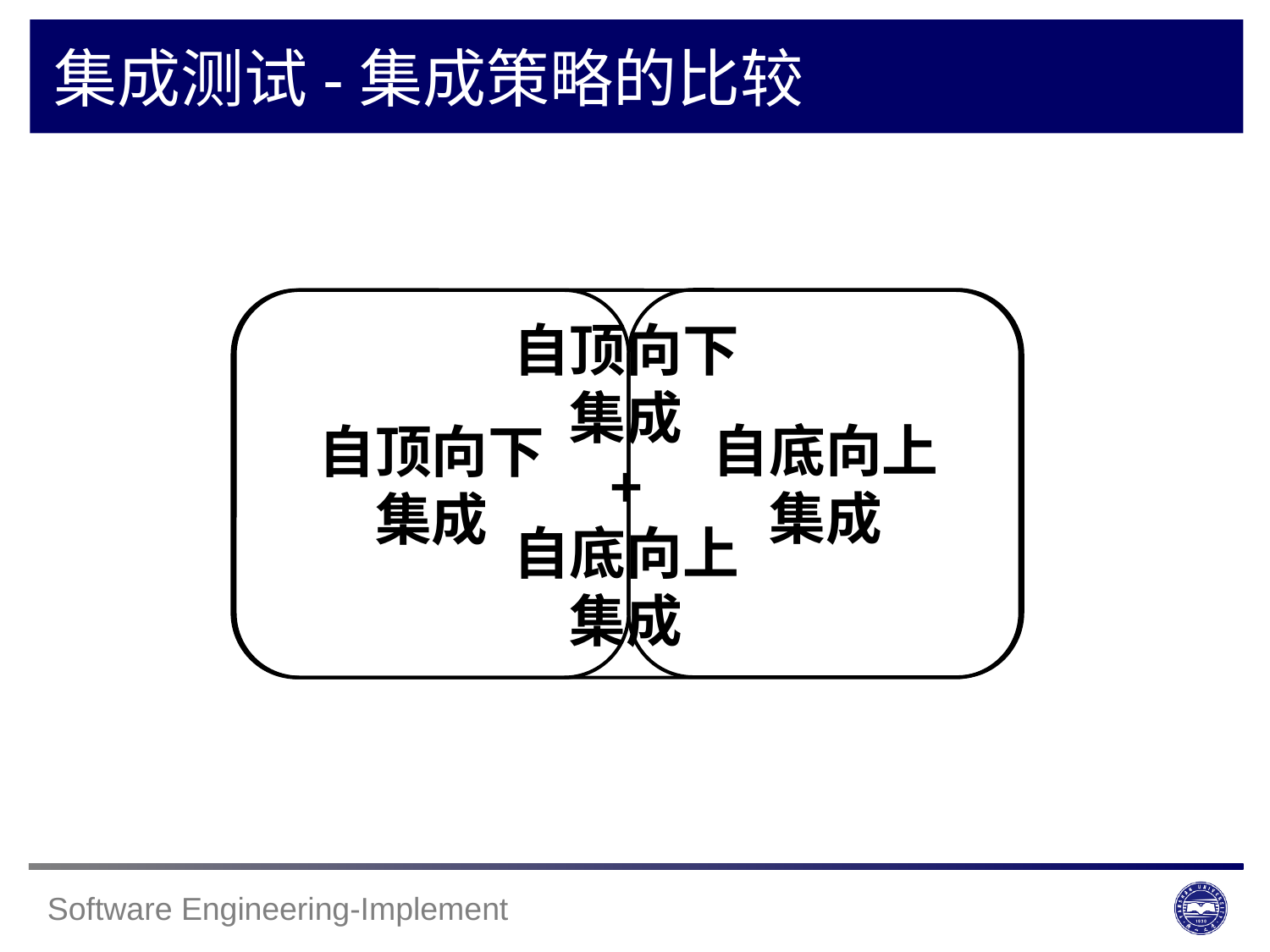

集成测试-集成策略的比较
自底向上
集成
自顶向下
集成
+
自底向上
集成
自顶向下
集成